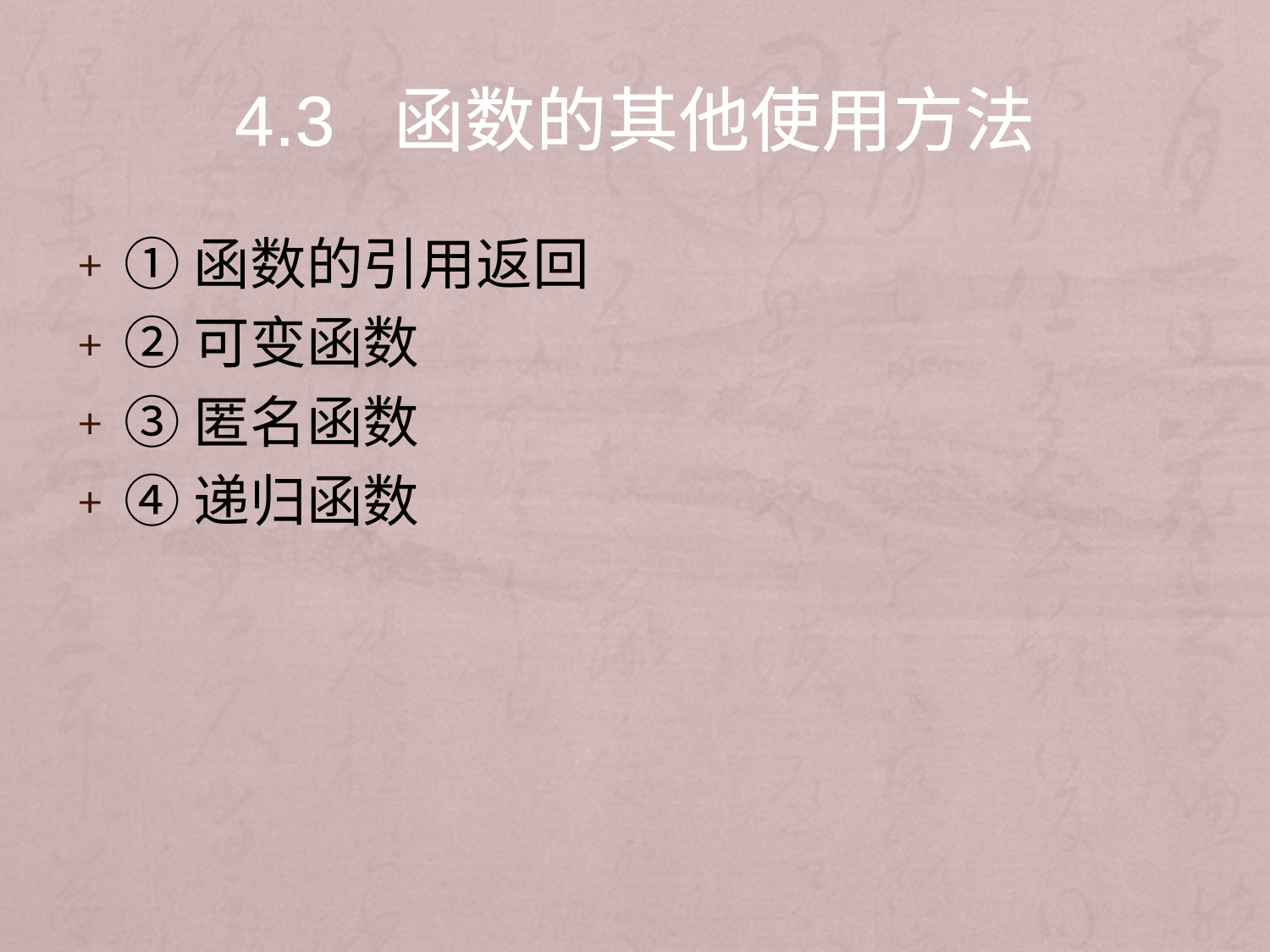

# 4.3  函数的其他使用方法
①函数的引用返回
②可变函数
③匿名函数
④递归函数